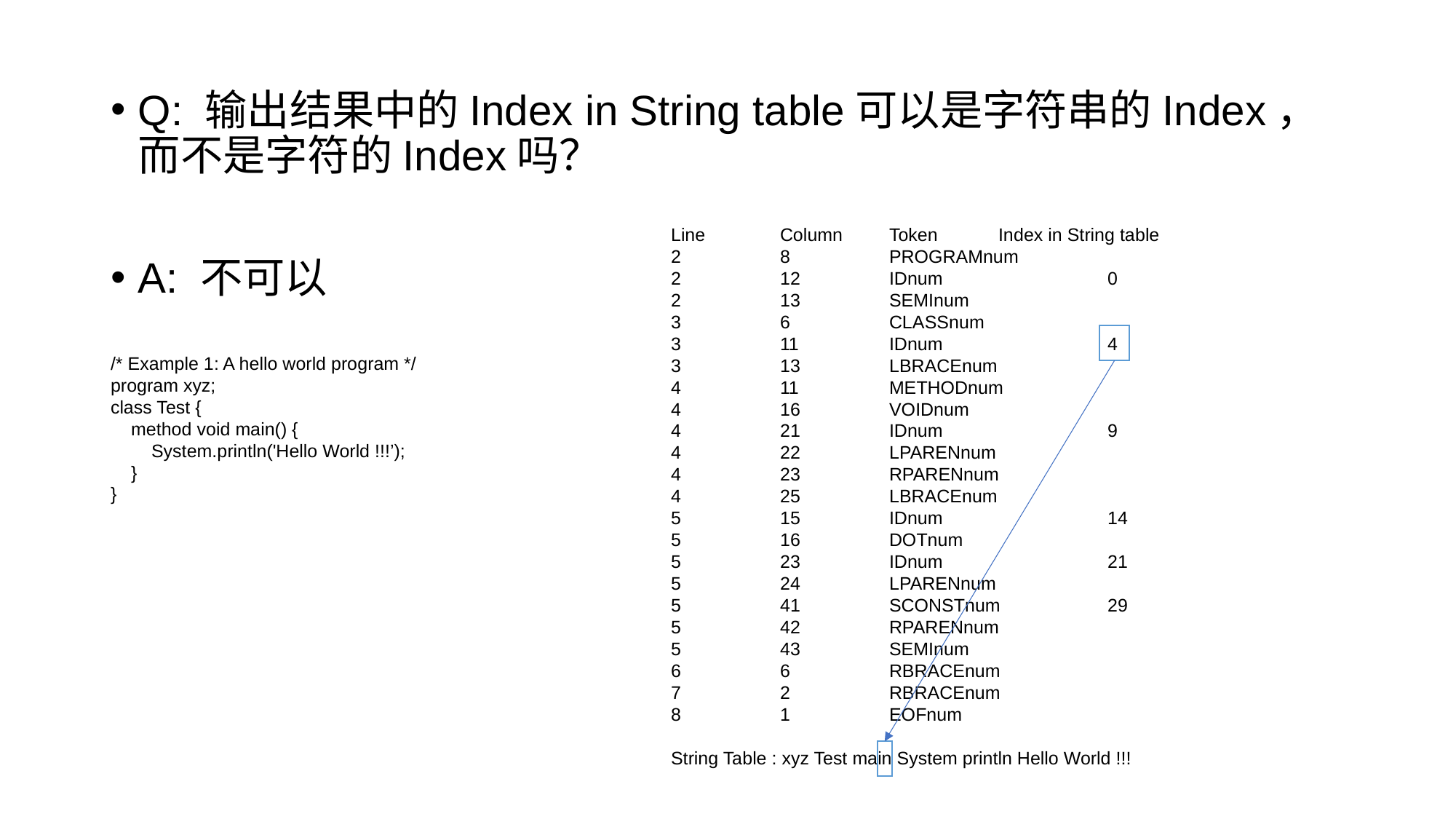

Q: 输出结果中的Index in String table可以是字符串的Index，而不是字符的Index吗？

A: 不可以
Line	Column	Token           	Index in String table
2	8	PROGRAMnum
2	12	IDnum           	0
2	13	SEMInum
3	6	CLASSnum
3	11	IDnum           	4
3	13	LBRACEnum
4	11	METHODnum
4	16	VOIDnum
4	21	IDnum           	9
4	22	LPARENnum
4	23	RPARENnum
4	25	LBRACEnum
5	15	IDnum           	14
5	16	DOTnum
5	23	IDnum           	21
5	24	LPARENnum
5	41	SCONSTnum       	29
5	42	RPARENnum
5	43	SEMInum
6	6	RBRACEnum
7	2	RBRACEnum
8	1	EOFnum

String Table : xyz Test main System println Hello World !!!

/* Example 1: A hello world program */
program xyz;
class Test {
    method void main() {
        System.println('Hello World !!!’);
    }
}